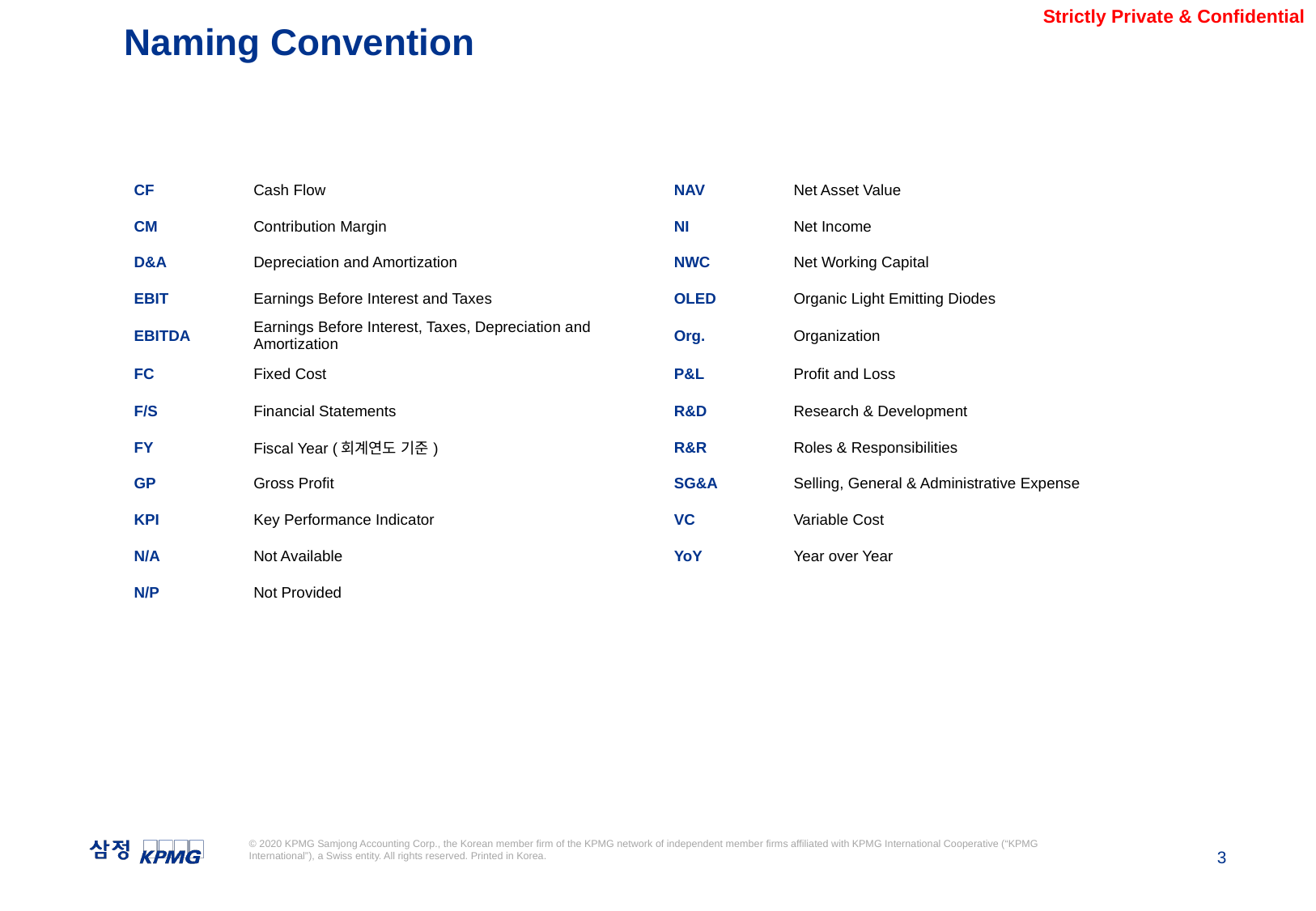

Naming Convention
| CF | Cash Flow | NAV | Net Asset Value |
| --- | --- | --- | --- |
| CM | Contribution Margin | NI | Net Income |
| D&A | Depreciation and Amortization | NWC | Net Working Capital |
| EBIT | Earnings Before Interest and Taxes | OLED | Organic Light Emitting Diodes |
| EBITDA | Earnings Before Interest, Taxes, Depreciation and Amortization | Org. | Organization |
| FC | Fixed Cost | P&L | Profit and Loss |
| F/S | Financial Statements | R&D | Research & Development |
| FY | Fiscal Year (회계연도 기준) | R&R | Roles & Responsibilities |
| GP | Gross Profit | SG&A | Selling, General & Administrative Expense |
| KPI | Key Performance Indicator | VC | Variable Cost |
| N/A | Not Available | YoY | Year over Year |
| N/P | Not Provided |  |  |
|  |  |  |  |
|  |  |  |  |
|  |  |  |  |
|  |  |  |  |
|  |  |  |  |
|  |  |  |  |